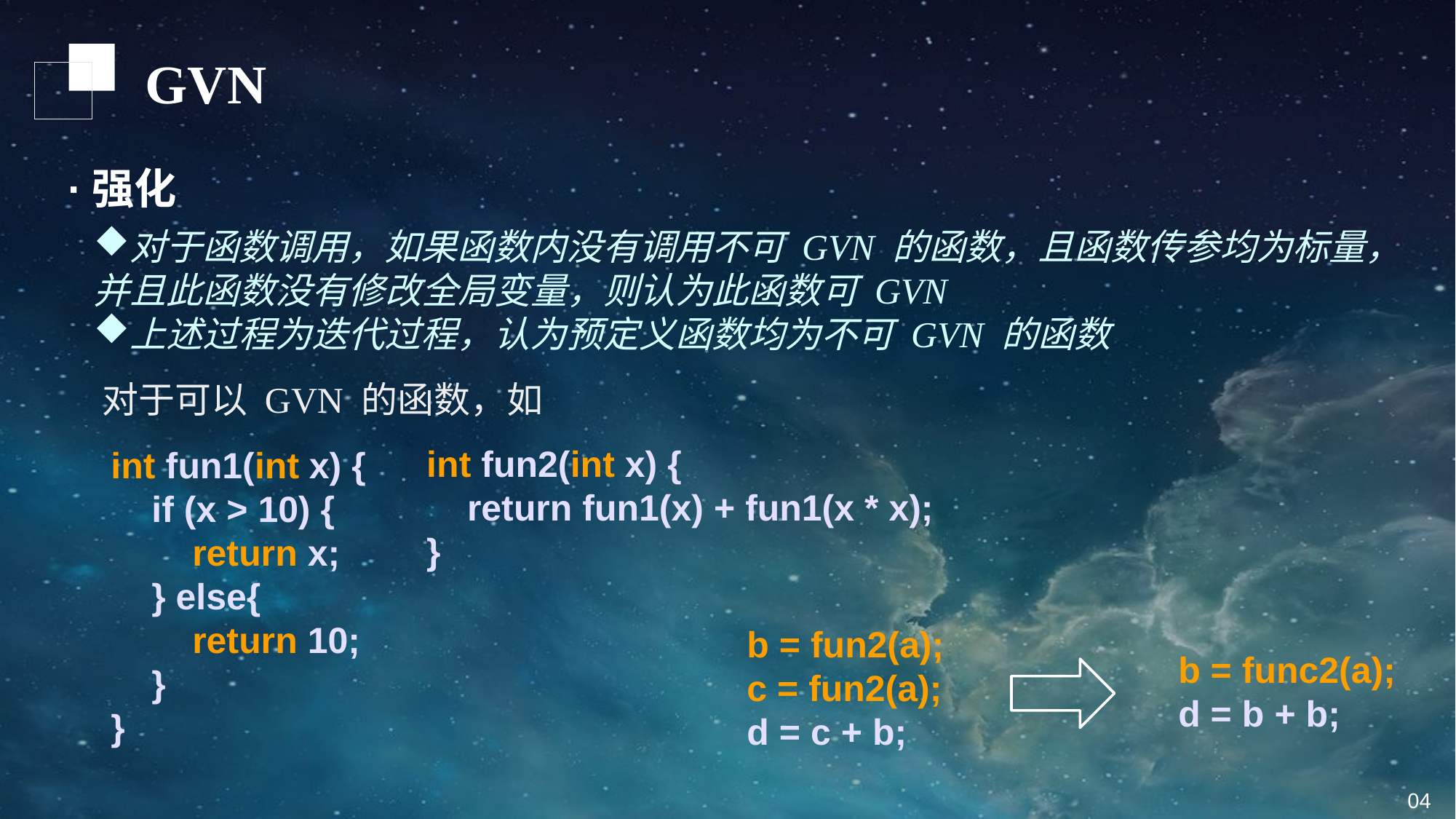

GVN

·强化
对于函数调用，如果函数内没有调用不可 GVN 的函数，且函数传参均为标量，并且此函数没有修改全局变量，则认为此函数可 GVN
上述过程为迭代过程，认为预定义函数均为不可 GVN 的函数
对于可以 GVN 的函数，如
int fun2(int x) {
    return fun1(x) + fun1(x * x);
}
int fun1(int x) {
    if (x > 10) {
        return x;
    } else{
        return 10;
    }
}
b = fun2(a);
c = fun2(a);
d = c + b;
b = func2(a);
d = b + b;

04